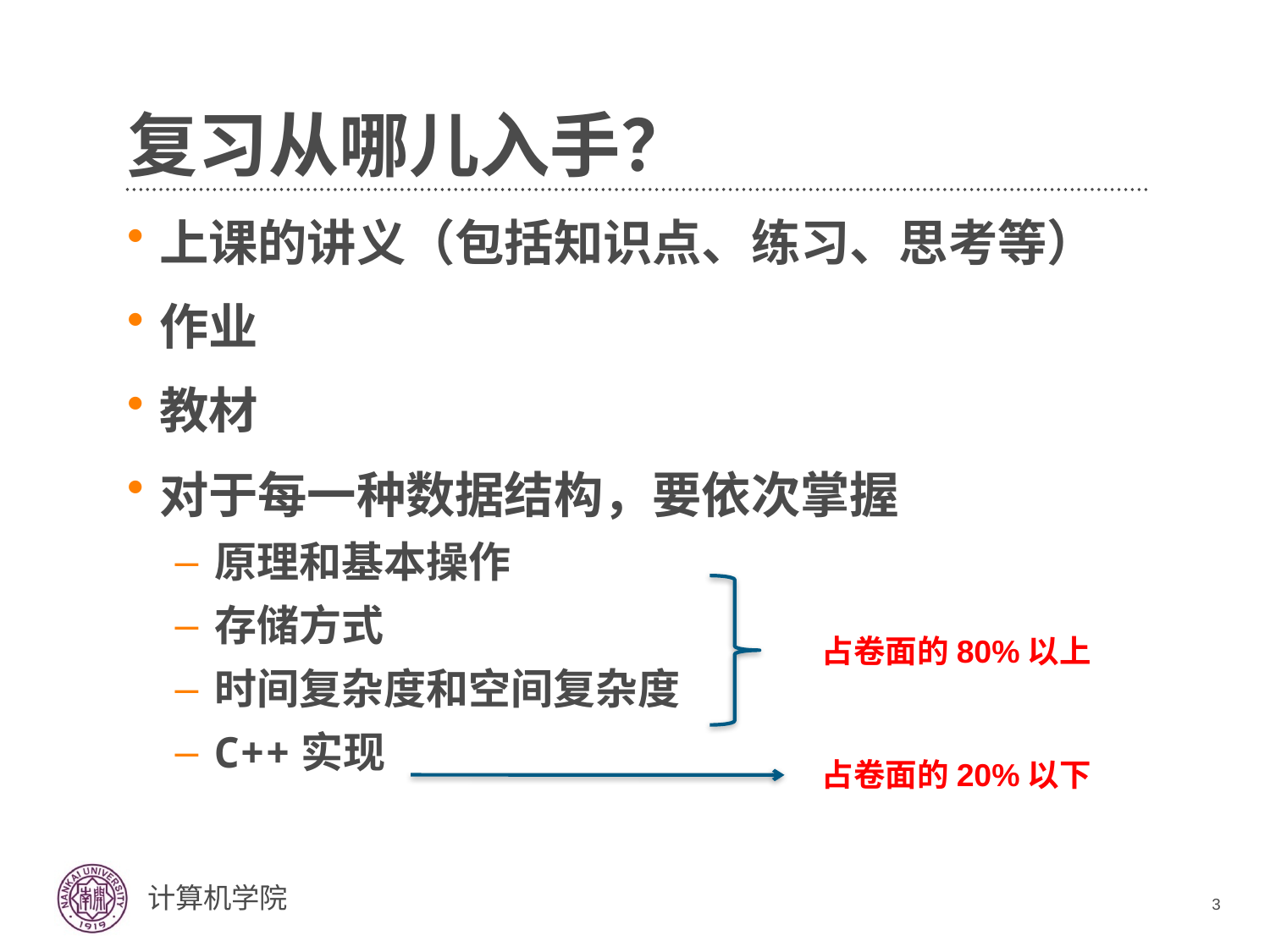

# 复习从哪儿入手？
上课的讲义（包括知识点、练习、思考等）
作业
教材
对于每一种数据结构，要依次掌握
原理和基本操作
存储方式
时间复杂度和空间复杂度
C++实现

占卷面的80%以上
占卷面的20%以下
3